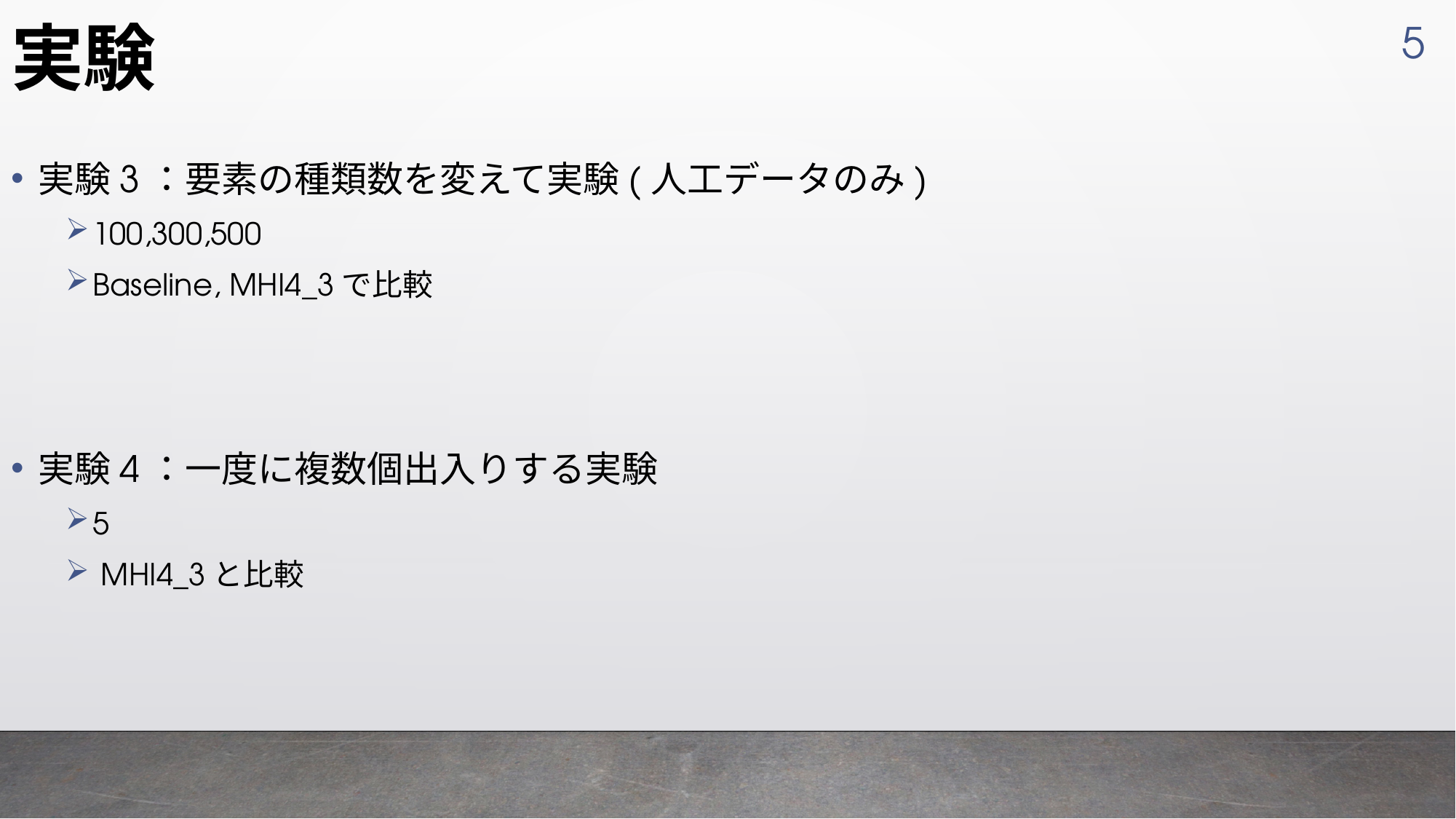

5
# 実験
実験3：要素の種類数を変えて実験(人工データのみ)
100,300,500
Baseline, MHI4_3で比較

実験4：一度に複数個出入りする実験
5
 MHI4_3と比較